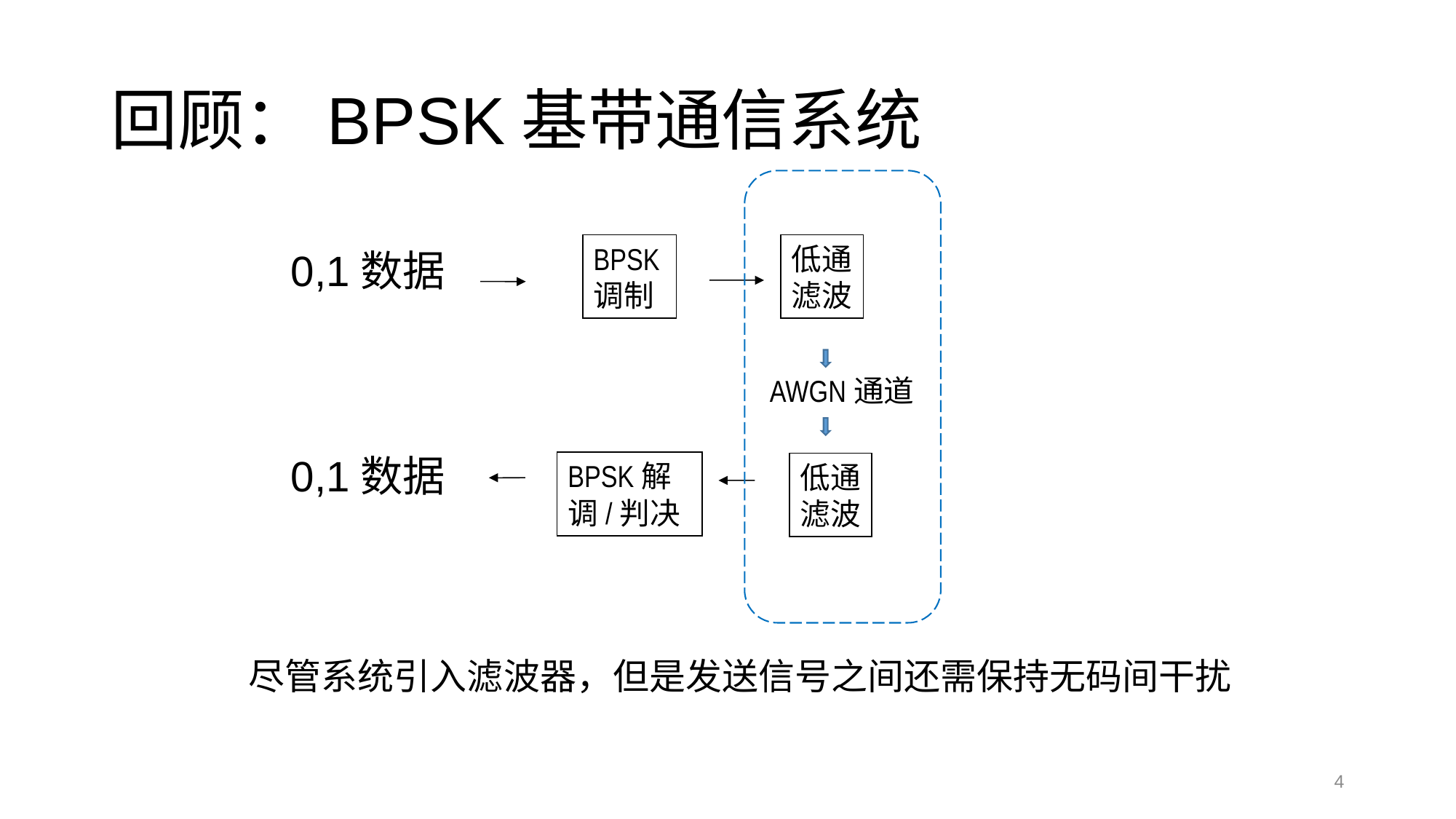

# 回顾：BPSK基带通信系统

低通
滤波
BPSK
调制
0,1数据

AWGN通道

0,1数据
BPSK解调/判决
低通
滤波

尽管系统引入滤波器，但是发送信号之间还需保持无码间干扰
4